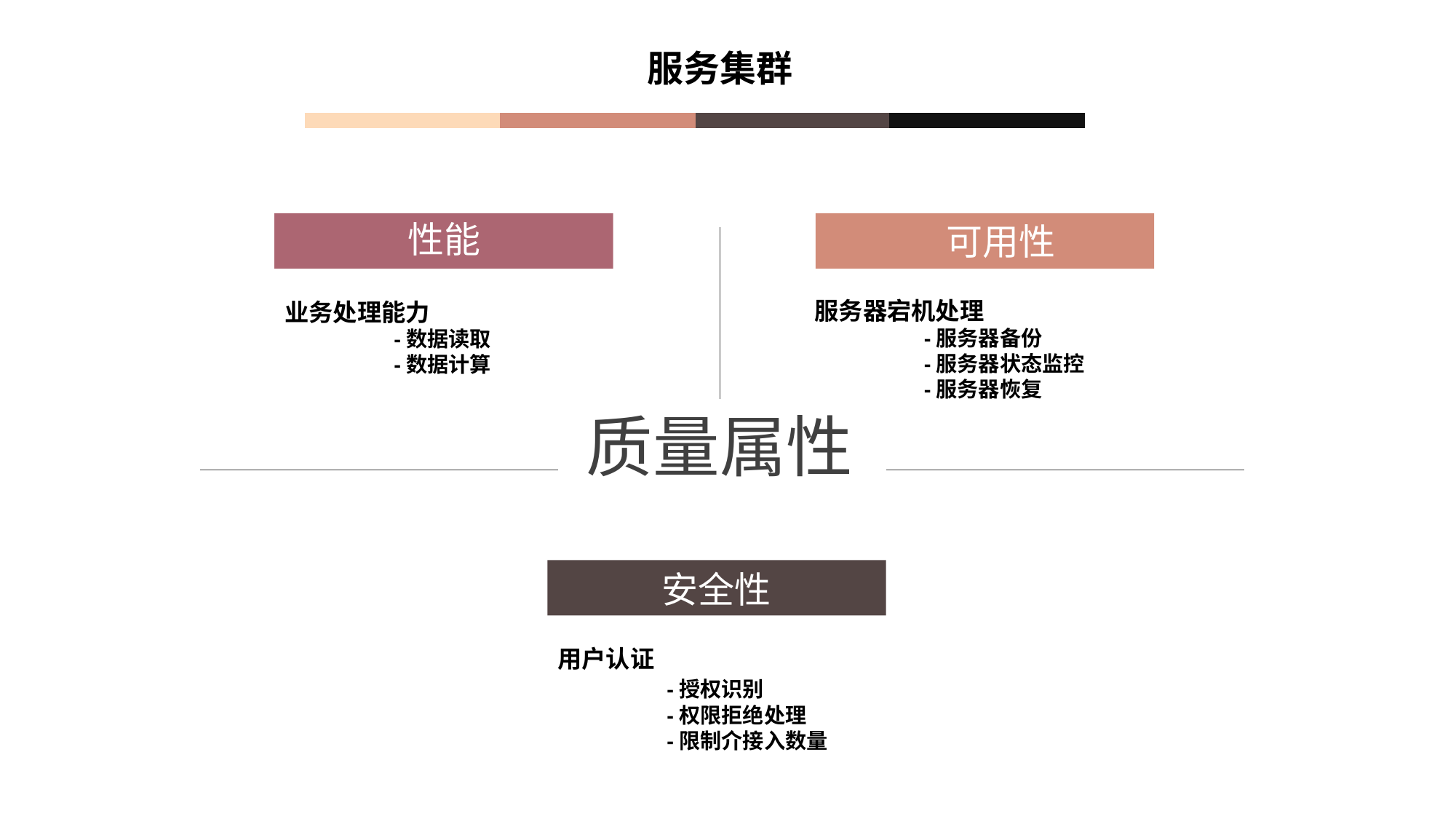

服务集群
性能

可用性
服务器宕机处理
	-服务器备份
	-服务器状态监控
	-服务器恢复
业务处理能力
	-数据读取
	-数据计算
质量属性

安全性
用户认证
	-授权识别
	-权限拒绝处理
	-限制介接入数量